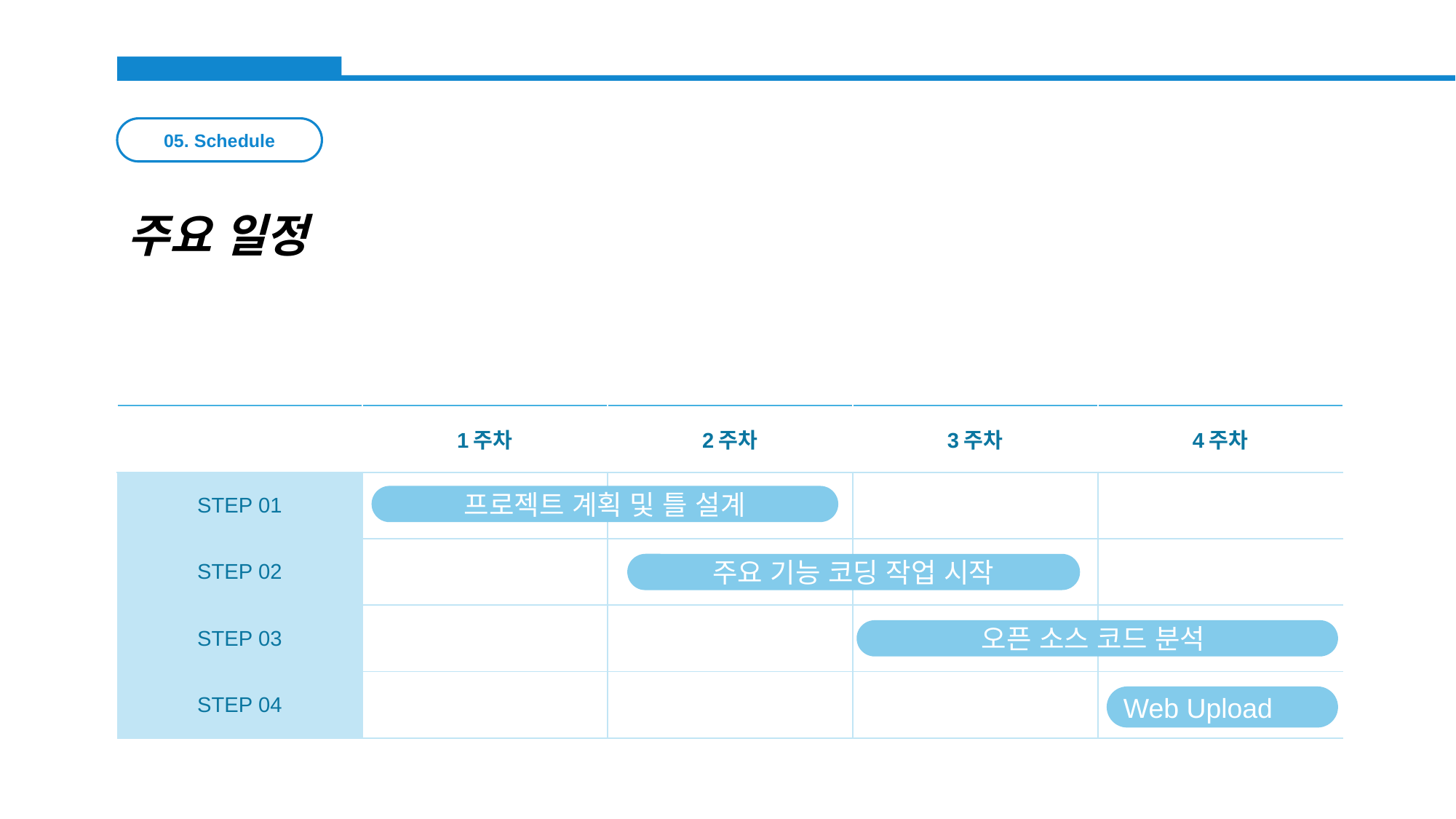

05. Schedule
주요 일정
|  | 1주차 | 2주차 | 3주차 | 4주차 |
| --- | --- | --- | --- | --- |
| STEP 01 |  |  |  |  |
| STEP 02 |  |  |  |  |
| STEP 03 |  |  |  |  |
| STEP 04 |  |  |  |  |
프로젝트 계획 및 틀 설계
주요 기능 코딩 작업 시작
오픈 소스 코드 분석
Web Upload